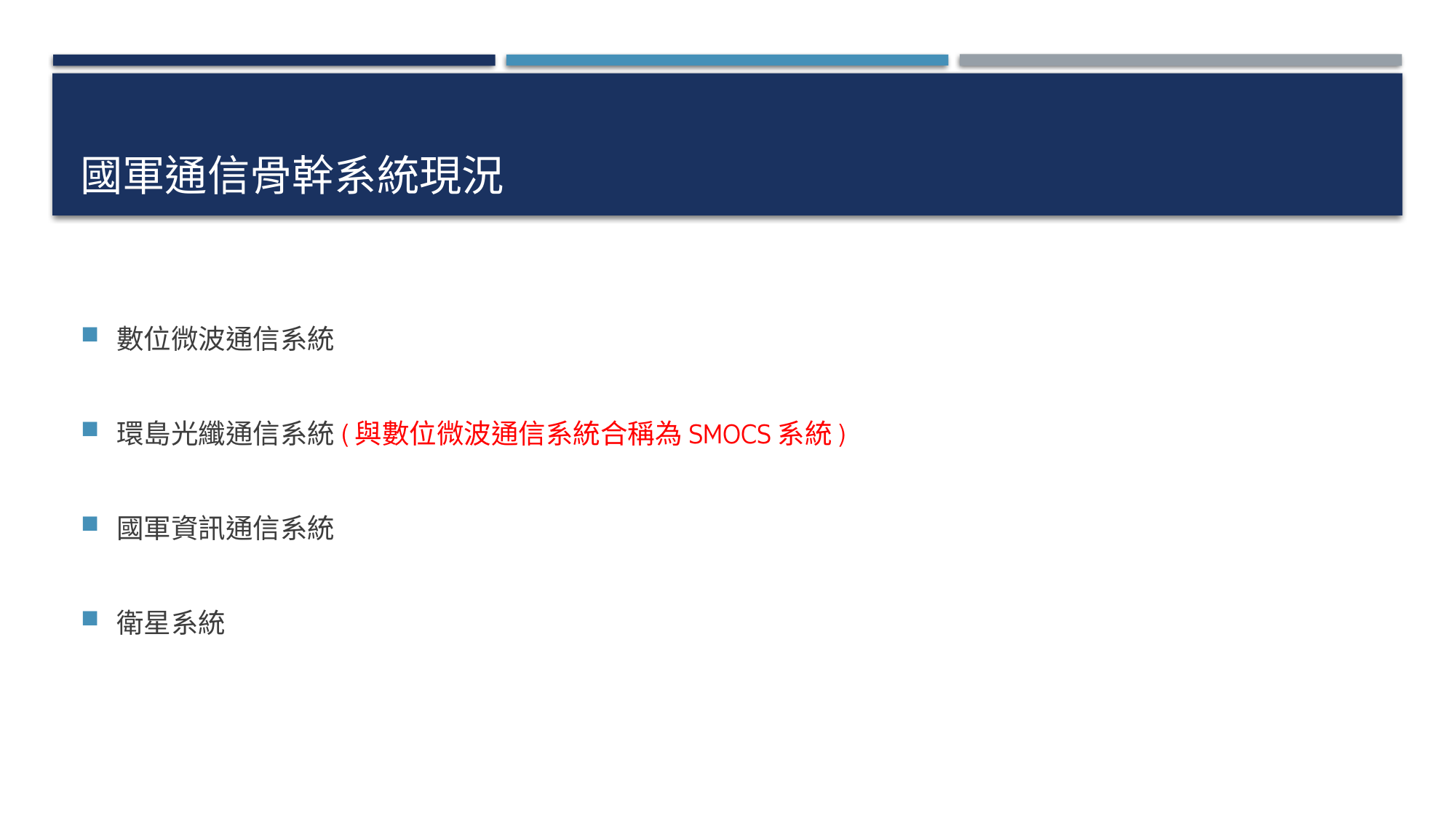

# 國軍通信骨幹系統現況
數位微波通信系統

環島光纖通信系統(與數位微波通信系統合稱為SMOCS系統)

國軍資訊通信系統

衛星系統